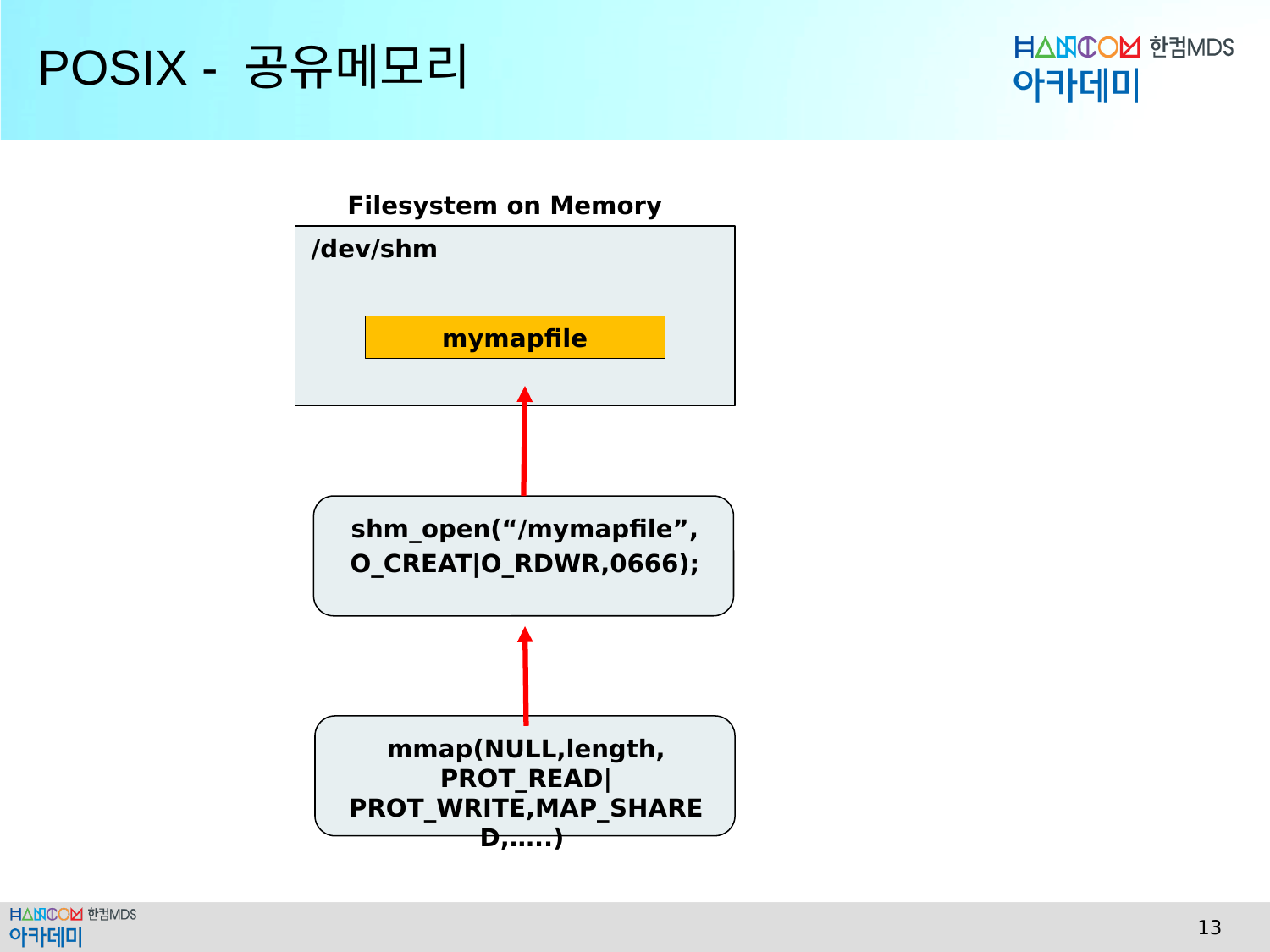

# POSIX - 공유메모리
Filesystem on Memory

/dev/shm
mymapfile

shm_open(“/mymapfile”,
O_CREAT|O_RDWR,0666);

mmap(NULL,length, PROT_READ|PROT_WRITE,MAP_SHARED,…..)
                               13